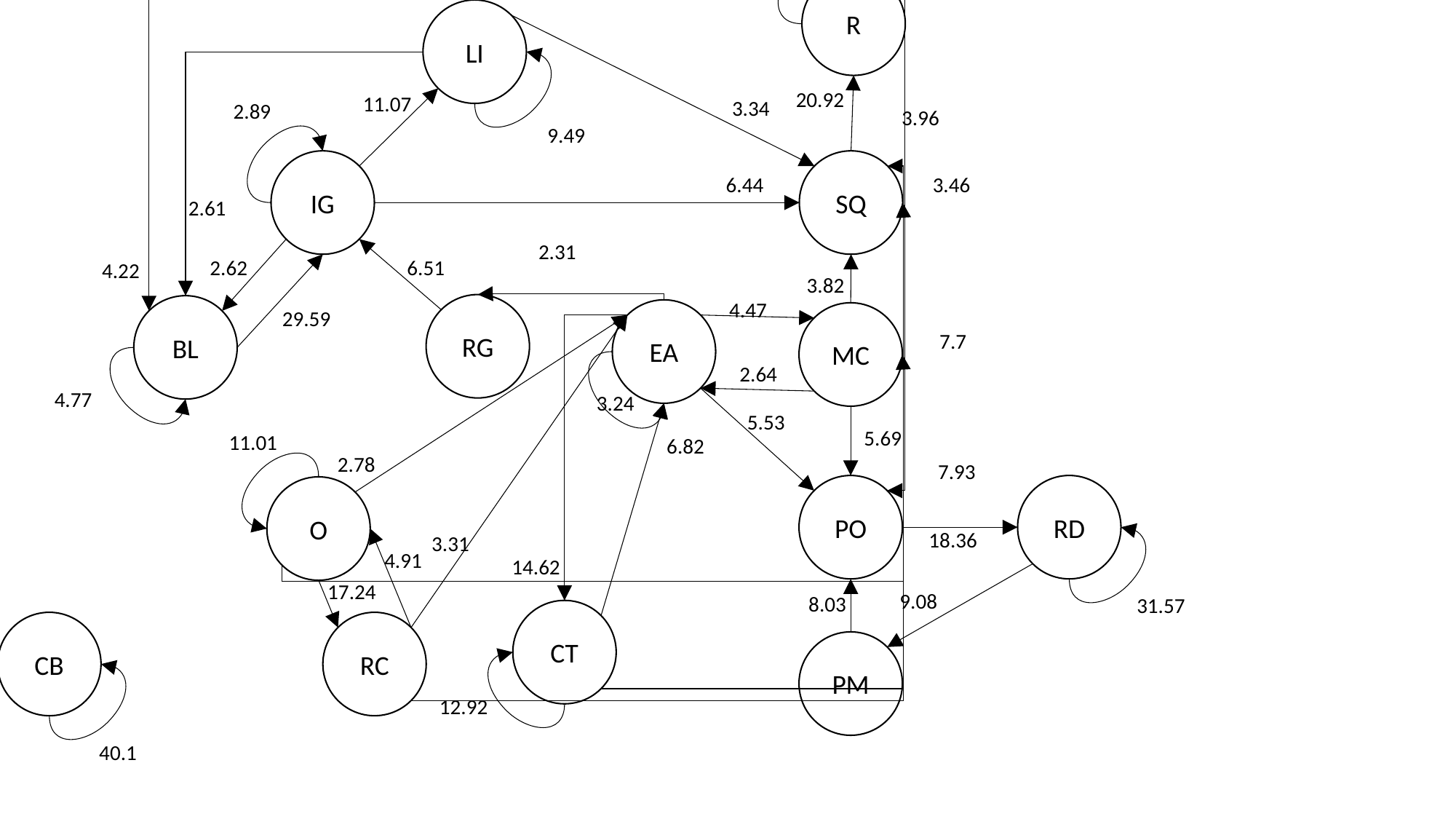

LI
QUEST第一版

R>EP>EA||PO
EP
1111
19.84
30.76
R
20.92
11.07
3.34
2.89
3.96
9.49
IG
SQ
6.44
3.46
2.61
2.31
2.62
6.51
4.22
3.82
4.47
RG
BL
29.59
EA
MC
7.7
2.64
4.77
3.24
5.53
5.69
11.01
6.82
2.78
7.93
PO
RD
O
18.36
3.31
4.91
14.62

17.24
9.08
8.03
31.57
CT
CB
RC
PM
12.92

40.1